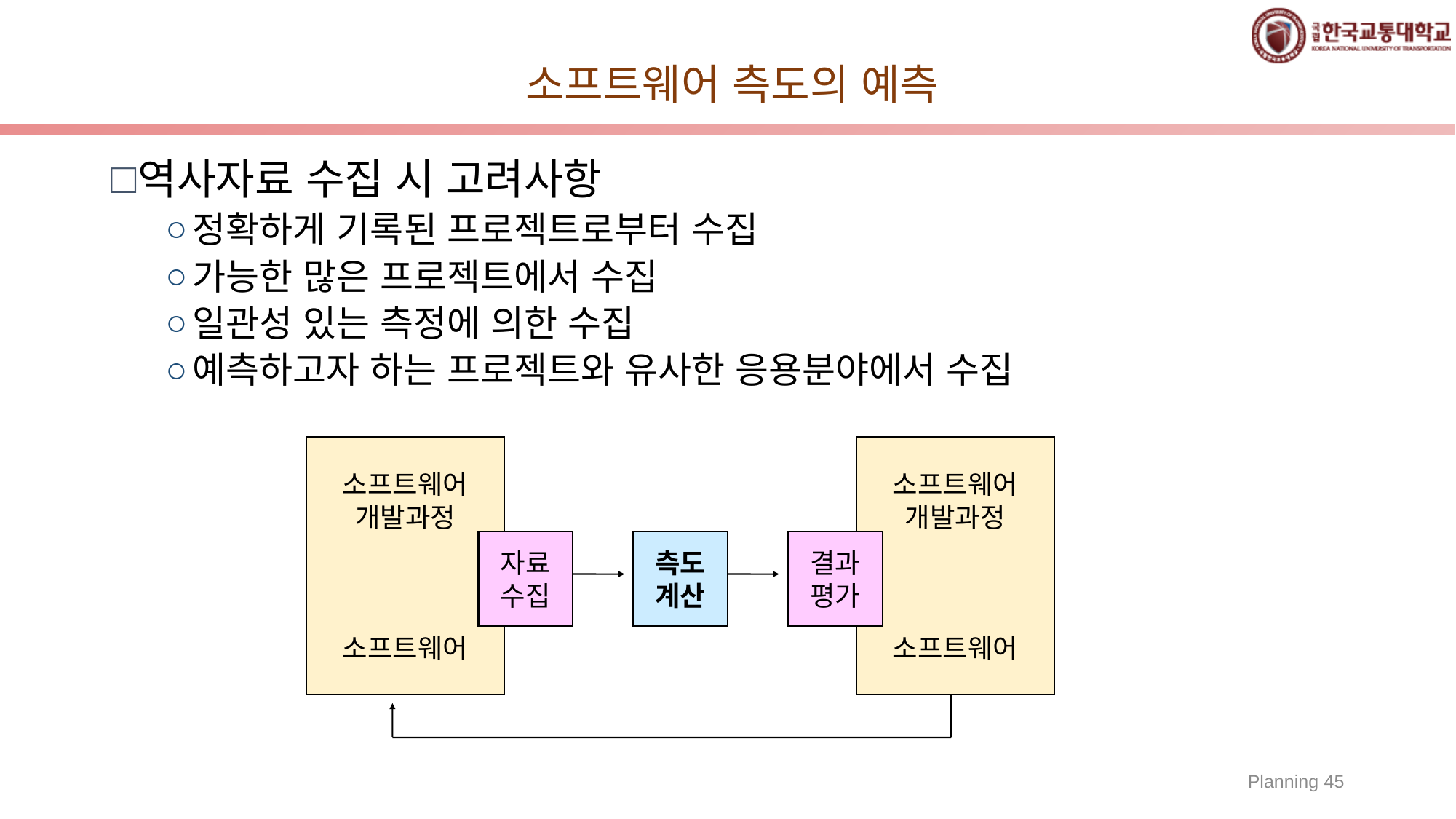

# 소프트웨어 측도의 예측
역사자료 수집 시 고려사항
정확하게 기록된 프로젝트로부터 수집
가능한 많은 프로젝트에서 수집
일관성 있는 측정에 의한 수집
예측하고자 하는 프로젝트와 유사한 응용분야에서 수집
소프트웨어
개발과정

소프트웨어
소프트웨어
개발과정

소프트웨어
자료
수집
측도
계산
결과
평가

Planning 45